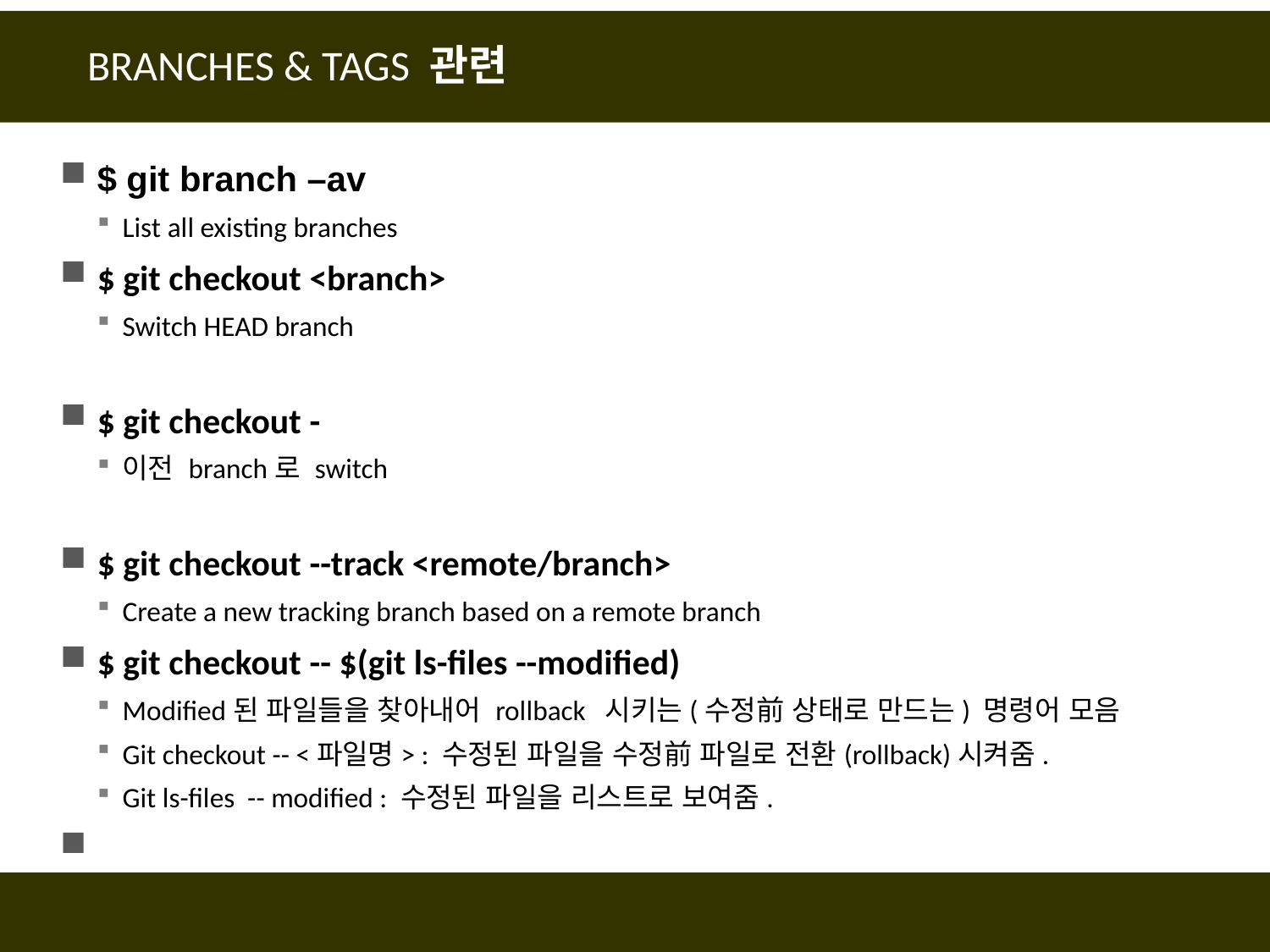

# BRANCHES & TAGS 관련
$ git branch –av
List all existing branches
$ git checkout <branch>
Switch HEAD branch

$ git checkout -
이전 branch로 switch

$ git checkout --track <remote/branch>
Create a new tracking branch based on a remote branch
$ git checkout -- $(git ls-files --modified)
Modified된 파일들을 찾아내어 rollback  시키는(수정前 상태로 만드는) 명령어 모음
Git checkout -- <파일명> : 수정된 파일을 수정前 파일로 전환(rollback)시켜줌.
Git ls-files  -- modified : 수정된 파일을 리스트로 보여줌.